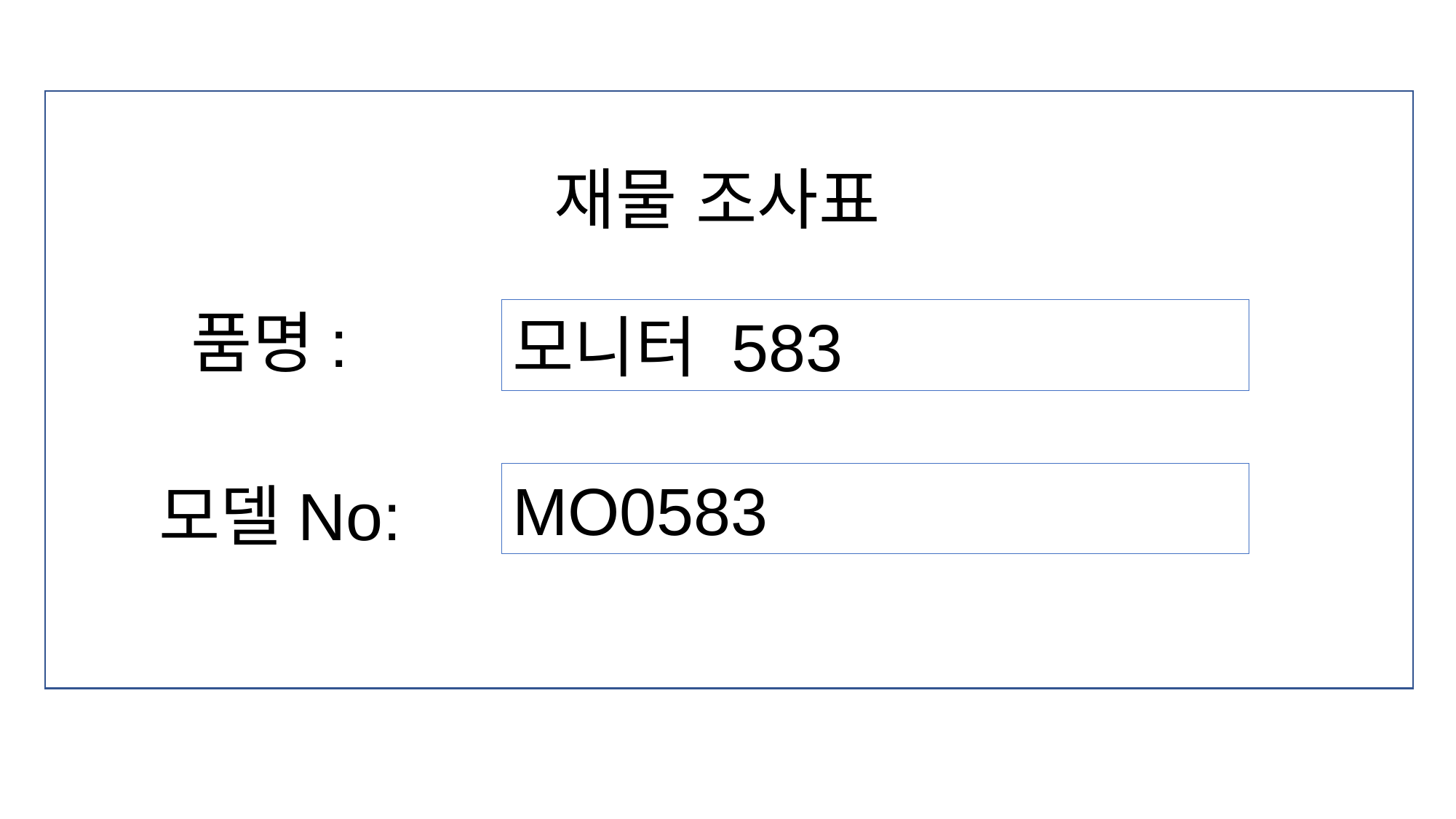

재물 조사표
품명:
모니터 583
MO0583
모델No: